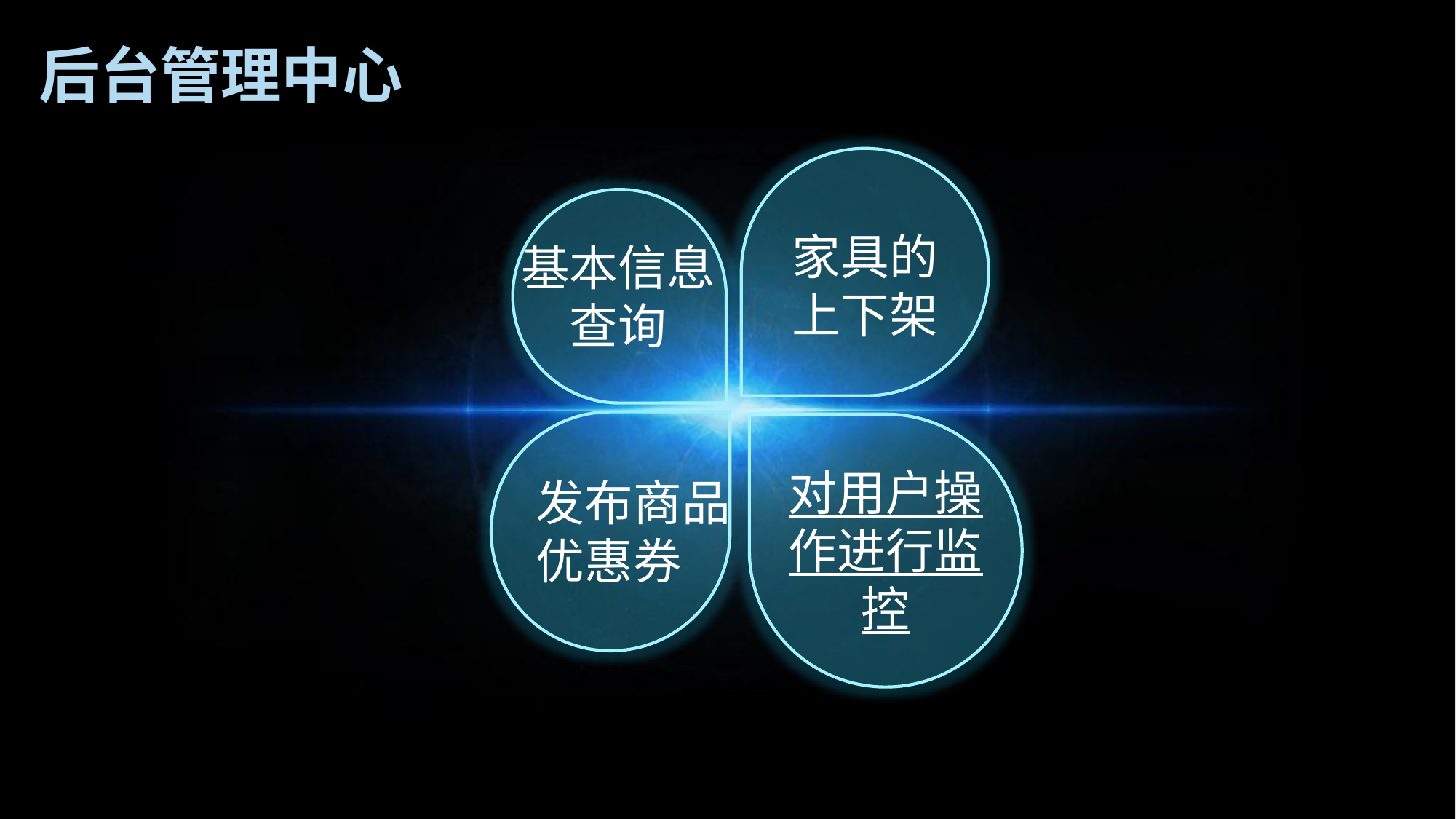

后台管理中心

家具的
上下架

基本信息
查询

对用户操
作进行监控
发布商品
优惠券